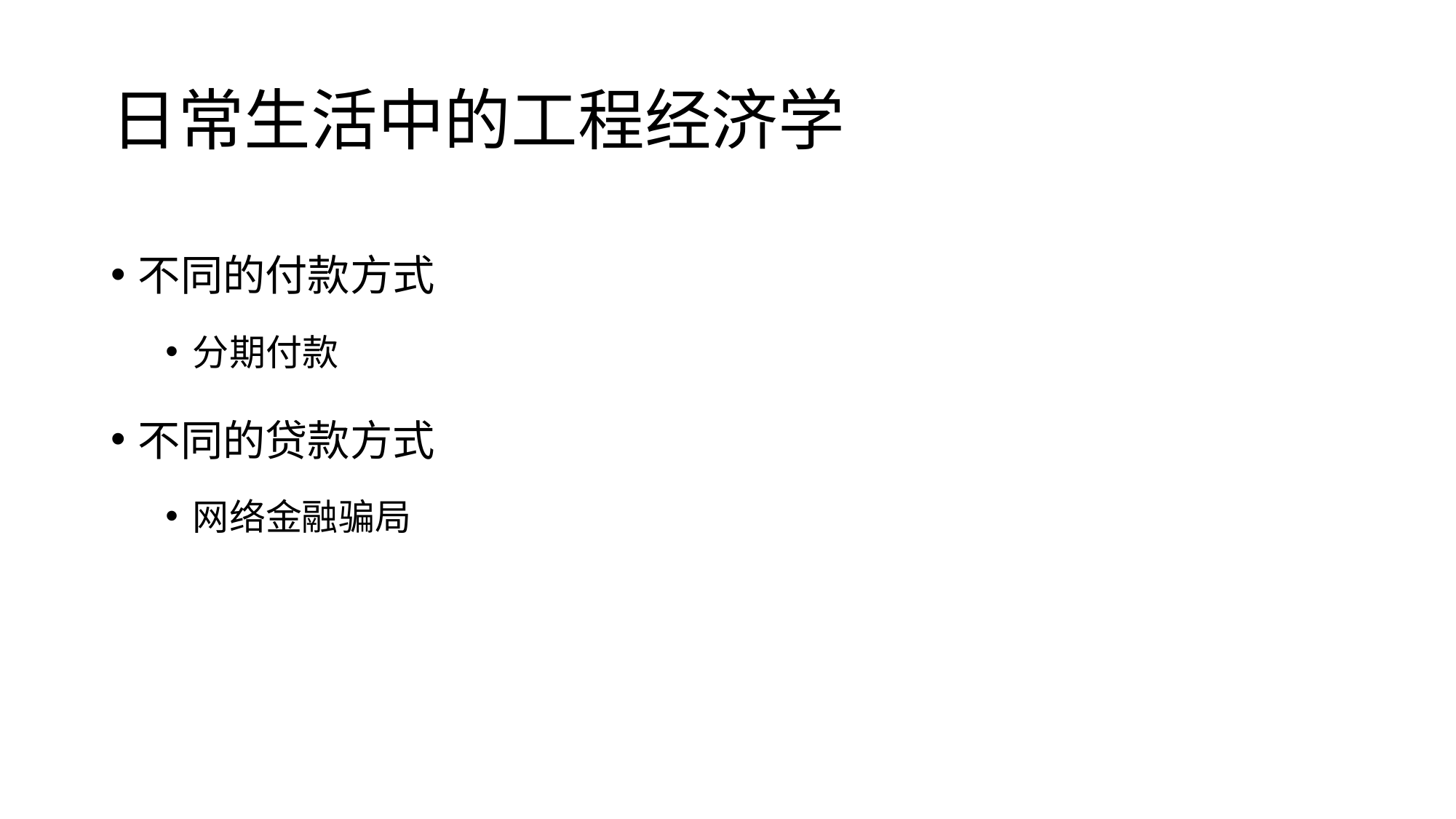

# 日常生活中的工程经济学
不同的付款方式
分期付款
不同的贷款方式
网络金融骗局